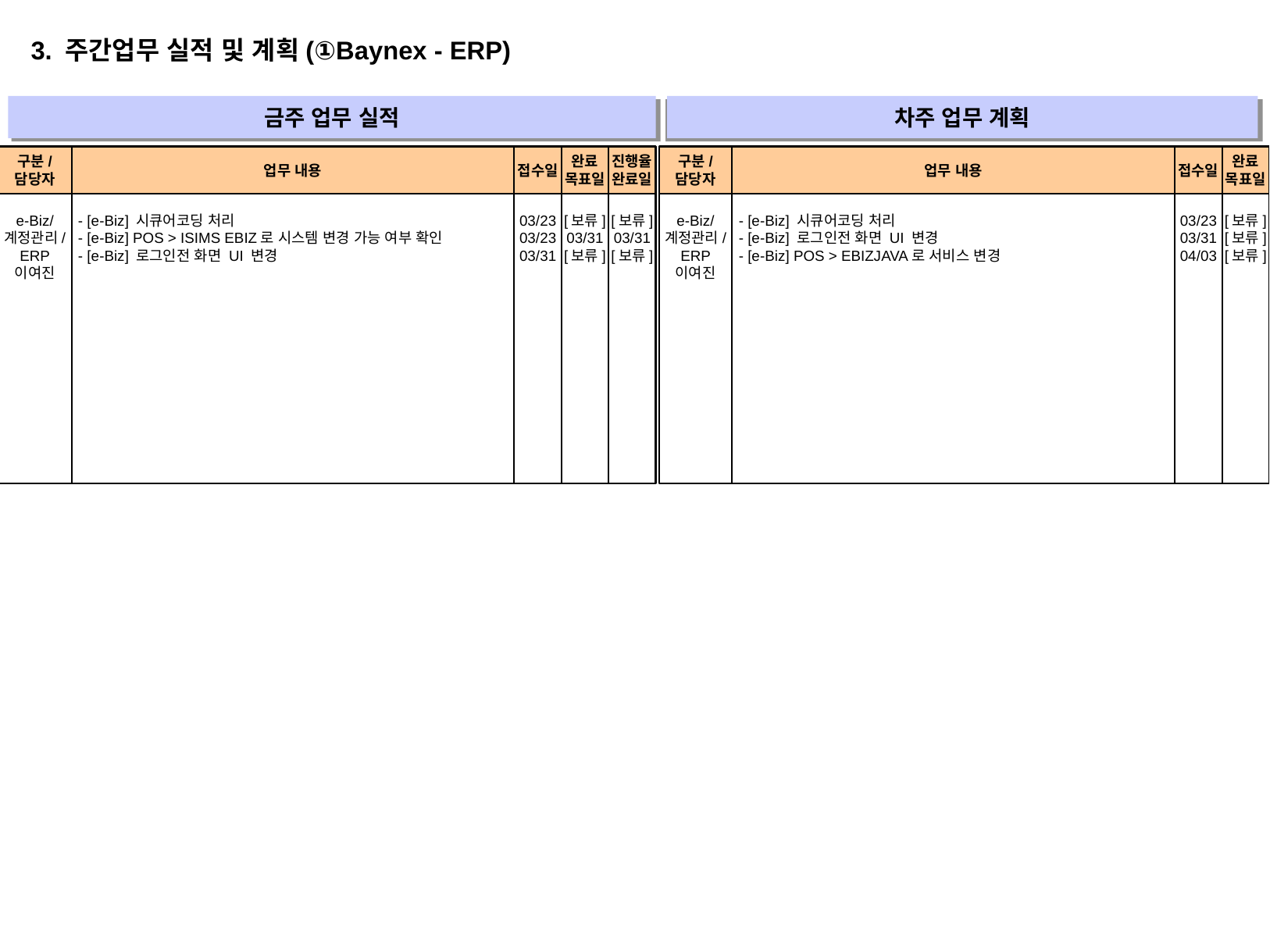

3. 주간업무 실적 및 계획(①Baynex - ERP)
금주 업무 실적
차주 업무 계획
" "
" "
구분/
담당자
업무 내용
접수일
완료
목표일
진행율
완료일
구분/
담당자
업무 내용
접수일
완료
목표일
e-Biz/
계정관리/
ERP
이여진

- [e-Biz] 시큐어코딩 처리
- [e-Biz] POS > ISIMS EBIZ로 시스템 변경 가능 여부 확인
- [e-Biz] 로그인전 화면 UI 변경
03/23
03/23
03/31
[보류]
03/31
[보류]
[보류]
03/31
[보류]
e-Biz/
계정관리/
ERP
이여진

- [e-Biz] 시큐어코딩 처리
- [e-Biz] 로그인전 화면 UI 변경
- [e-Biz] POS > EBIZJAVA로 서비스 변경
03/23
03/31
04/03
[보류]
[보류]
[보류]